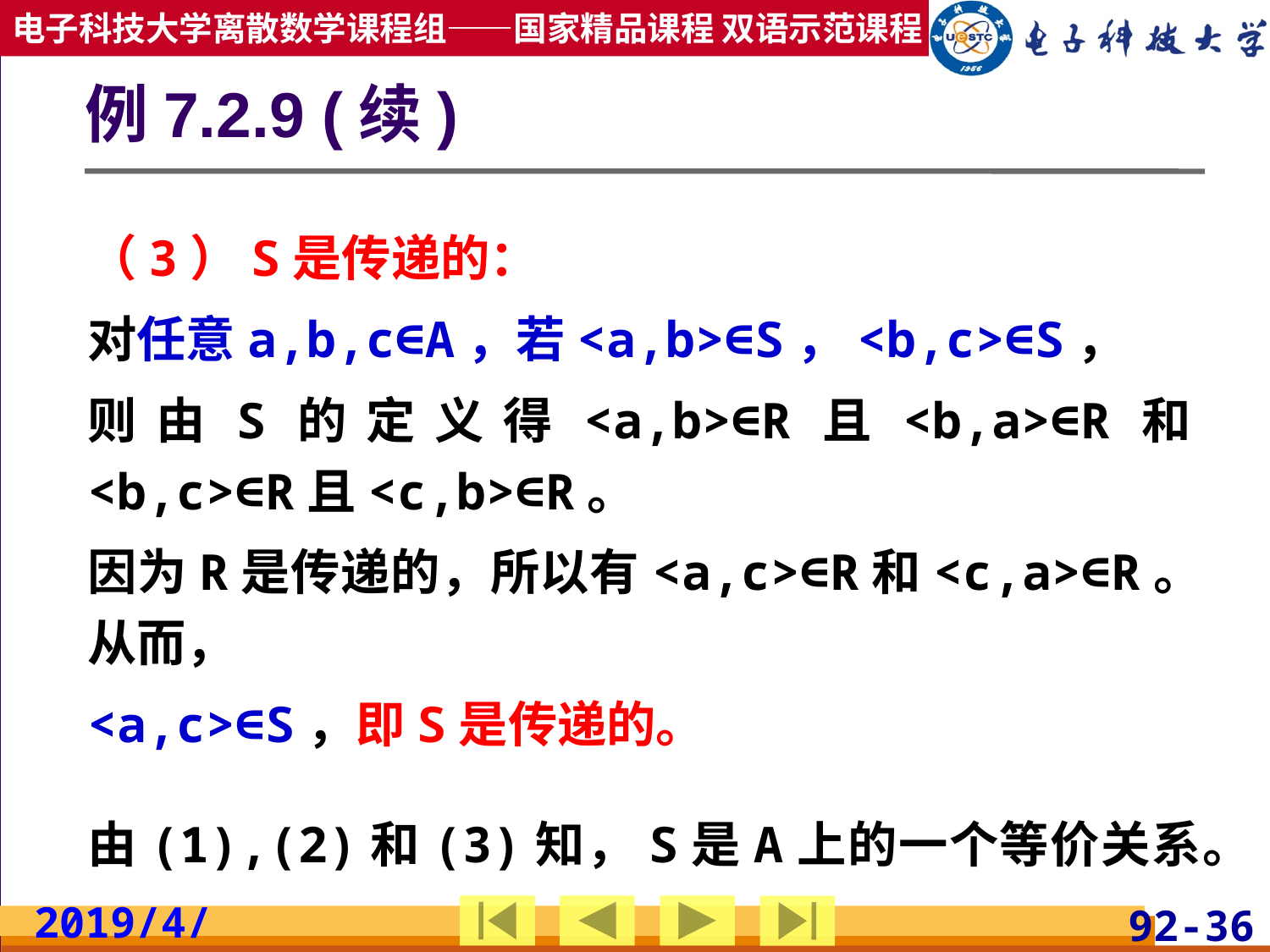

# 例7.2.9 (续)
（3）S是传递的：
对任意a,b,c∈A，若<a,b>∈S，<b,c>∈S，
则由S的定义得<a,b>∈R且<b,a>∈R和<b,c>∈R且<c,b>∈R。
因为R是传递的，所以有<a,c>∈R和<c,a>∈R。从而，
<a,c>∈S，即S是传递的。
由(1),(2)和(3)知，S是A上的一个等价关系。
2019/4/17